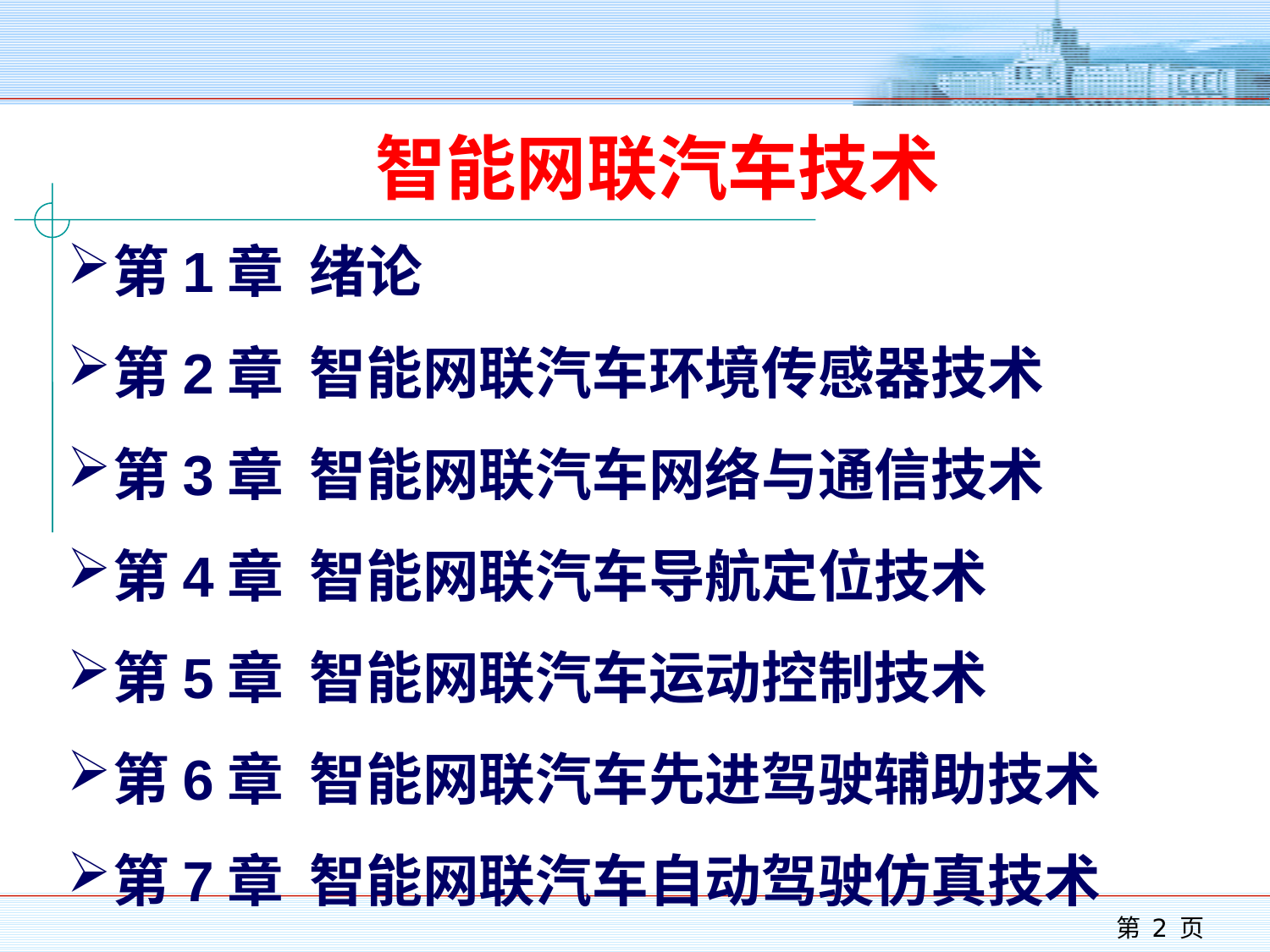

# 智能网联汽车技术
第1章  绪论
第2章  智能网联汽车环境传感器技术
第3章  智能网联汽车网络与通信技术
第4章  智能网联汽车导航定位技术
第5章  智能网联汽车运动控制技术
第6章  智能网联汽车先进驾驶辅助技术
第7章  智能网联汽车自动驾驶仿真技术

    第 2 页